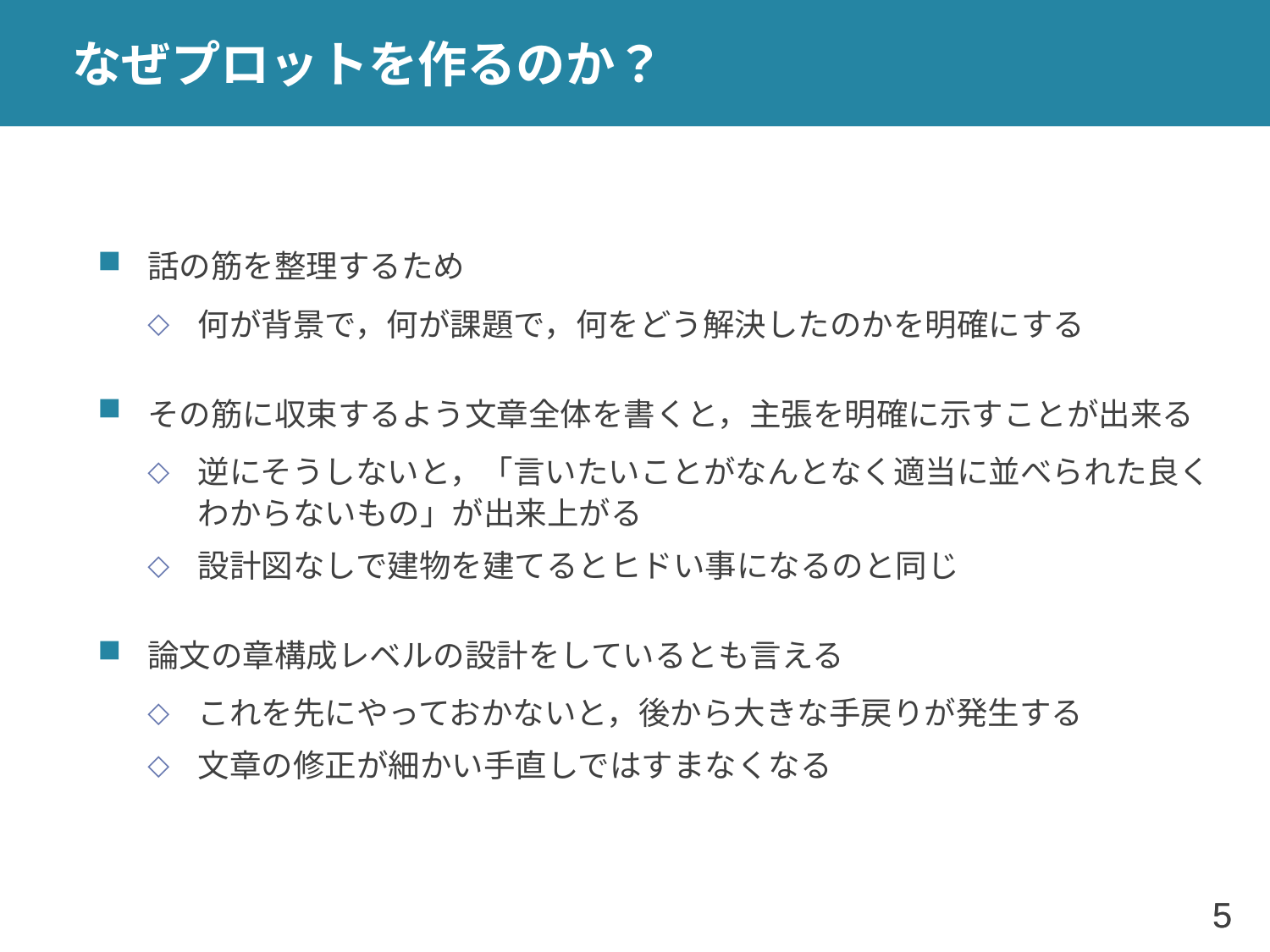

# なぜプロットを作るのか？
話の筋を整理するため
何が背景で，何が課題で，何をどう解決したのかを明確にする
その筋に収束するよう文章全体を書くと，主張を明確に示すことが出来る
逆にそうしないと，「言いたいことがなんとなく適当に並べられた良くわからないもの」が出来上がる
設計図なしで建物を建てるとヒドい事になるのと同じ
論文の章構成レベルの設計をしているとも言える
これを先にやっておかないと，後から大きな手戻りが発生する
文章の修正が細かい手直しではすまなくなる